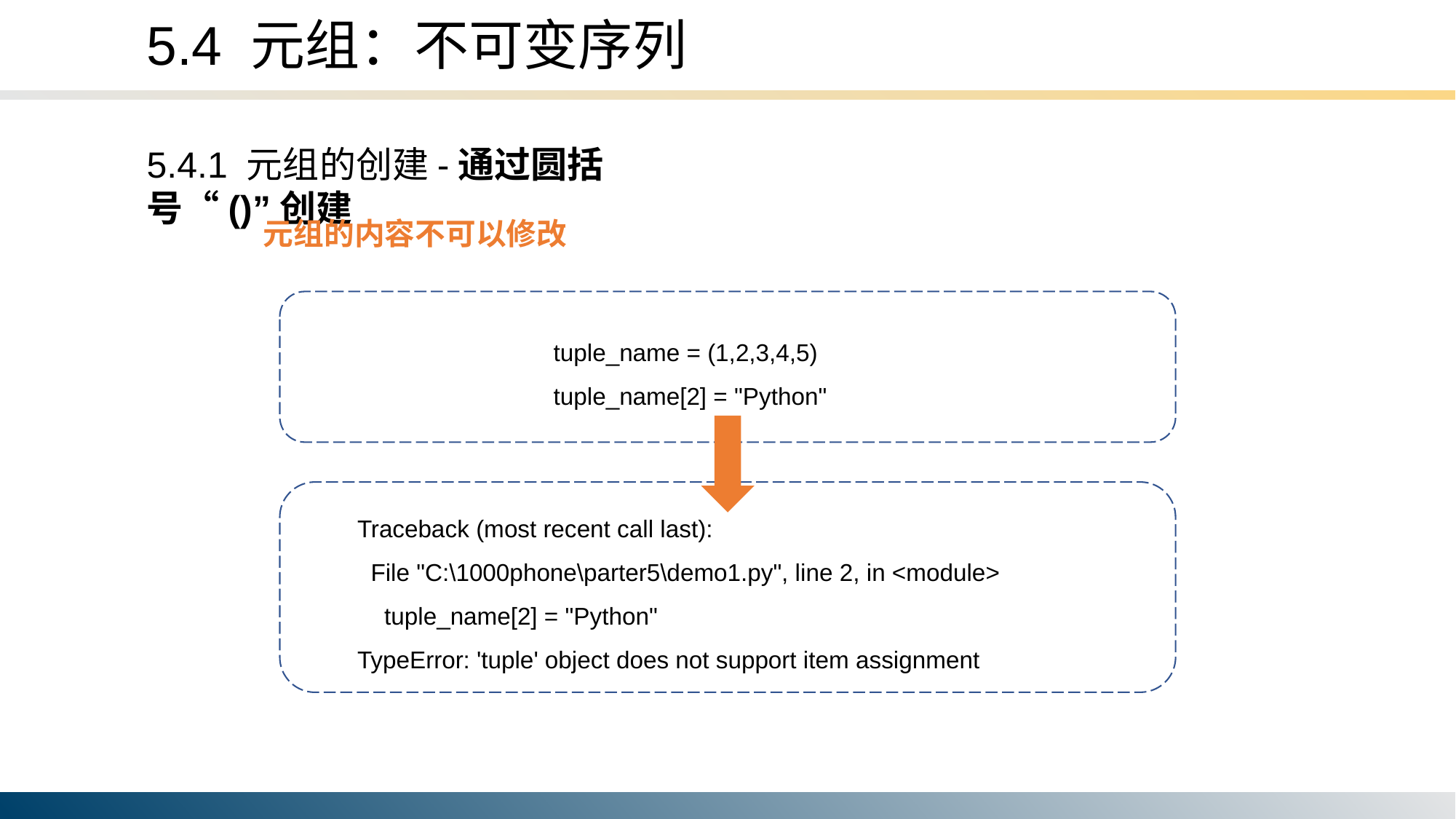

5.4 元组：不可变序列
5.4.1 元组的创建-通过圆括号“()”创建
元组的内容不可以修改

tuple_name = (1,2,3,4,5)
tuple_name[2] = "Python"

Traceback (most recent call last):
  File "C:\1000phone\parter5\demo1.py", line 2, in <module>
    tuple_name[2] = "Python"
TypeError: 'tuple' object does not support item assignment